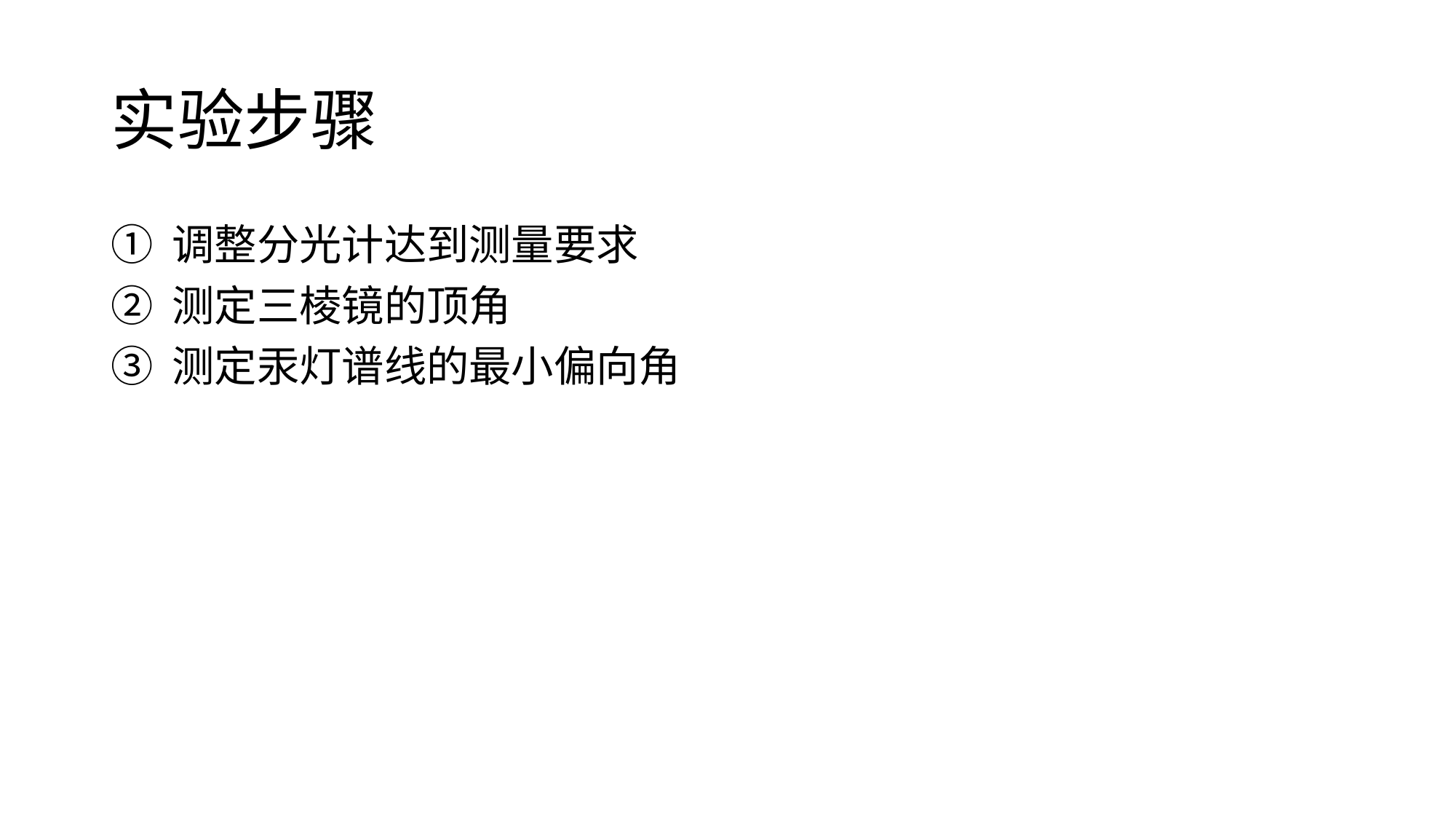

# 实验步骤
调整分光计达到测量要求
测定三棱镜的顶角
测定汞灯谱线的最小偏向角